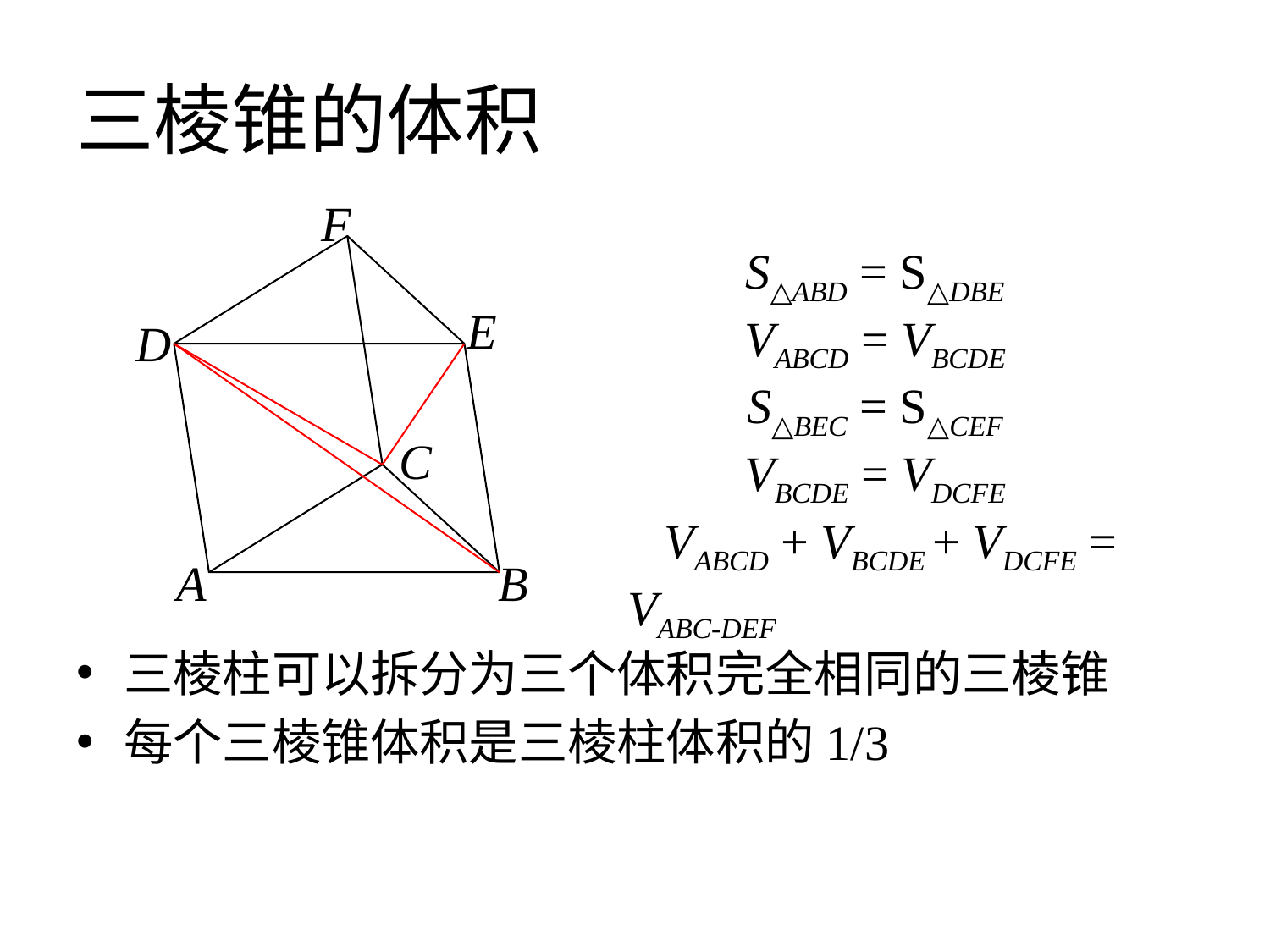

# 三棱锥的体积
F
S△ABD = S△DBE
VABCD = VBCDE
S△BEC = S△CEF
VBCDE = VDCFE
   VABCD + VBCDE + VDCFE = VABC-DEF

E
D
C

B
A
三棱柱可以拆分为三个体积完全相同的三棱锥
每个三棱锥体积是三棱柱体积的1/3